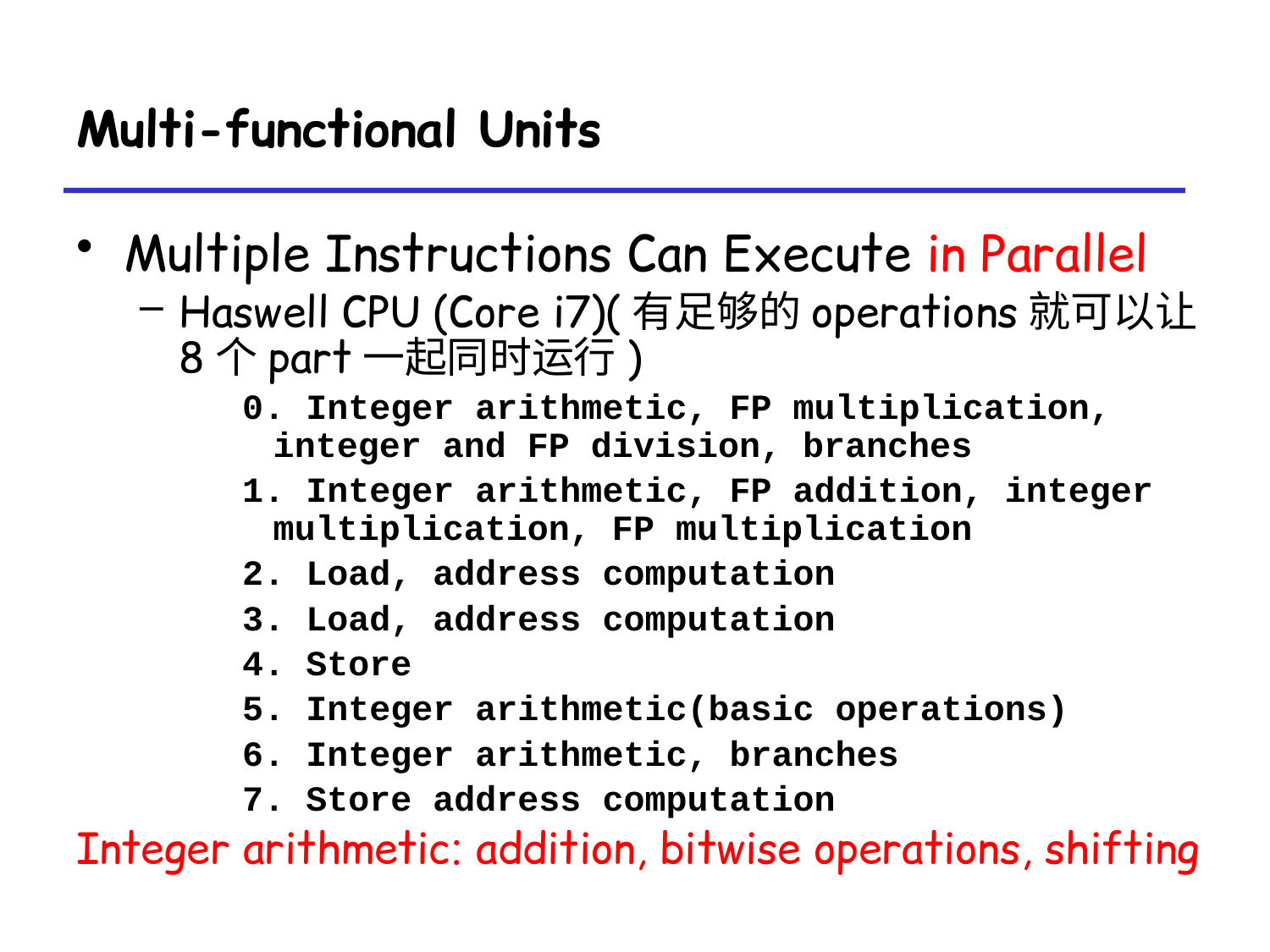

# Multi-functional Units
Multiple Instructions Can Execute in Parallel
Haswell CPU (Core i7)(有足够的operations就可以让8个part一起同时运行)
0. Integer arithmetic, FP multiplication, integer and FP division, branches
1. Integer arithmetic, FP addition, integer multiplication, FP multiplication
2. Load, address computation
3. Load, address computation
4. Store
5. Integer arithmetic(basic operations)
6. Integer arithmetic, branches
7. Store address computation
Integer arithmetic: addition, bitwise operations, shifting

68